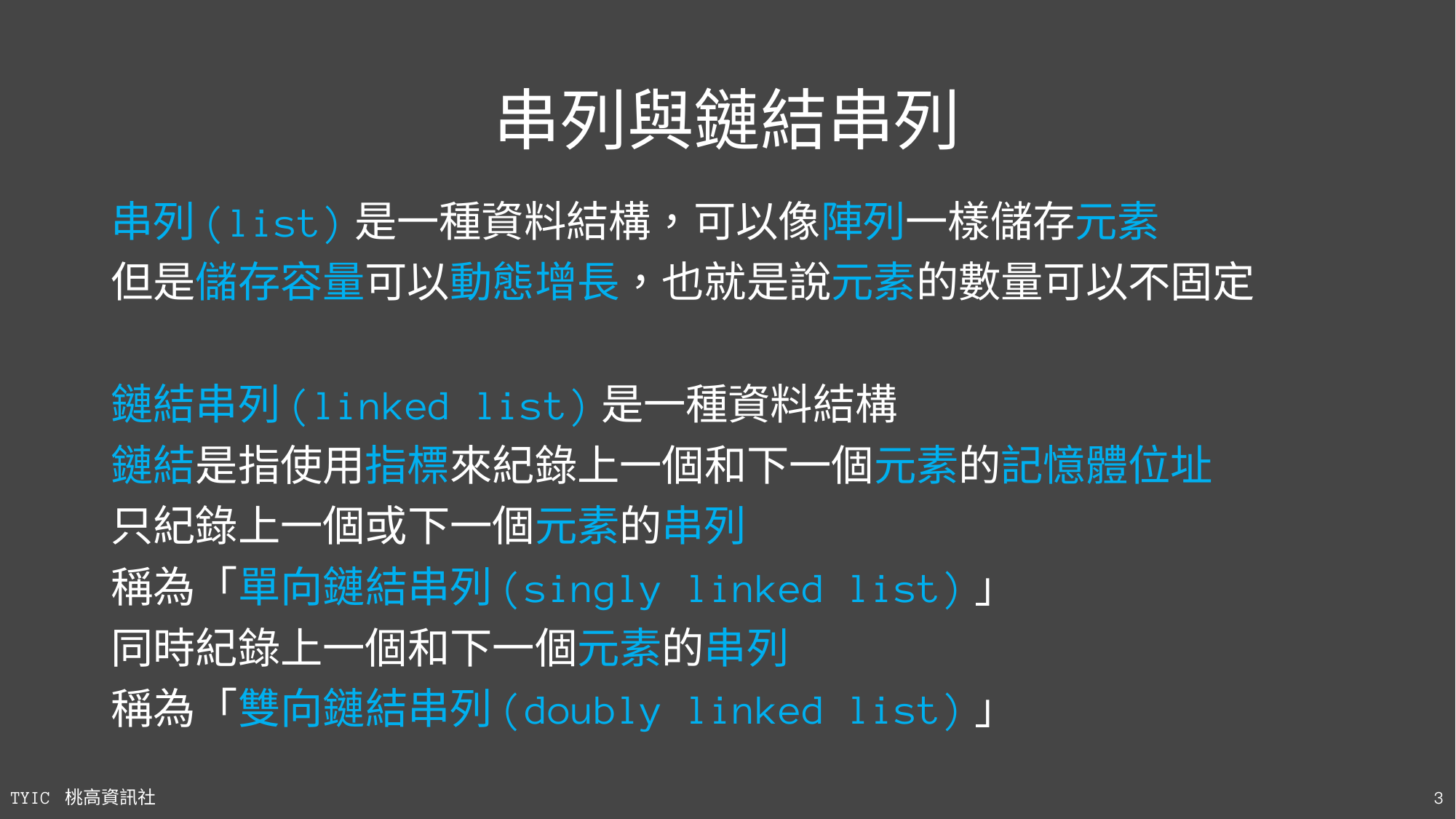

# 串列與鏈結串列
串列(list)是一種資料結構，可以像陣列一樣儲存元素
但是儲存容量可以動態增長，也就是說元素的數量可以不固定

鏈結串列(linked list)是一種資料結構
鏈結是指使用指標來紀錄上一個和下一個元素的記憶體位址
只紀錄上一個或下一個元素的串列
稱為「單向鏈結串列(singly linked list)」
同時紀錄上一個和下一個元素的串列
稱為「雙向鏈結串列(doubly linked list)」